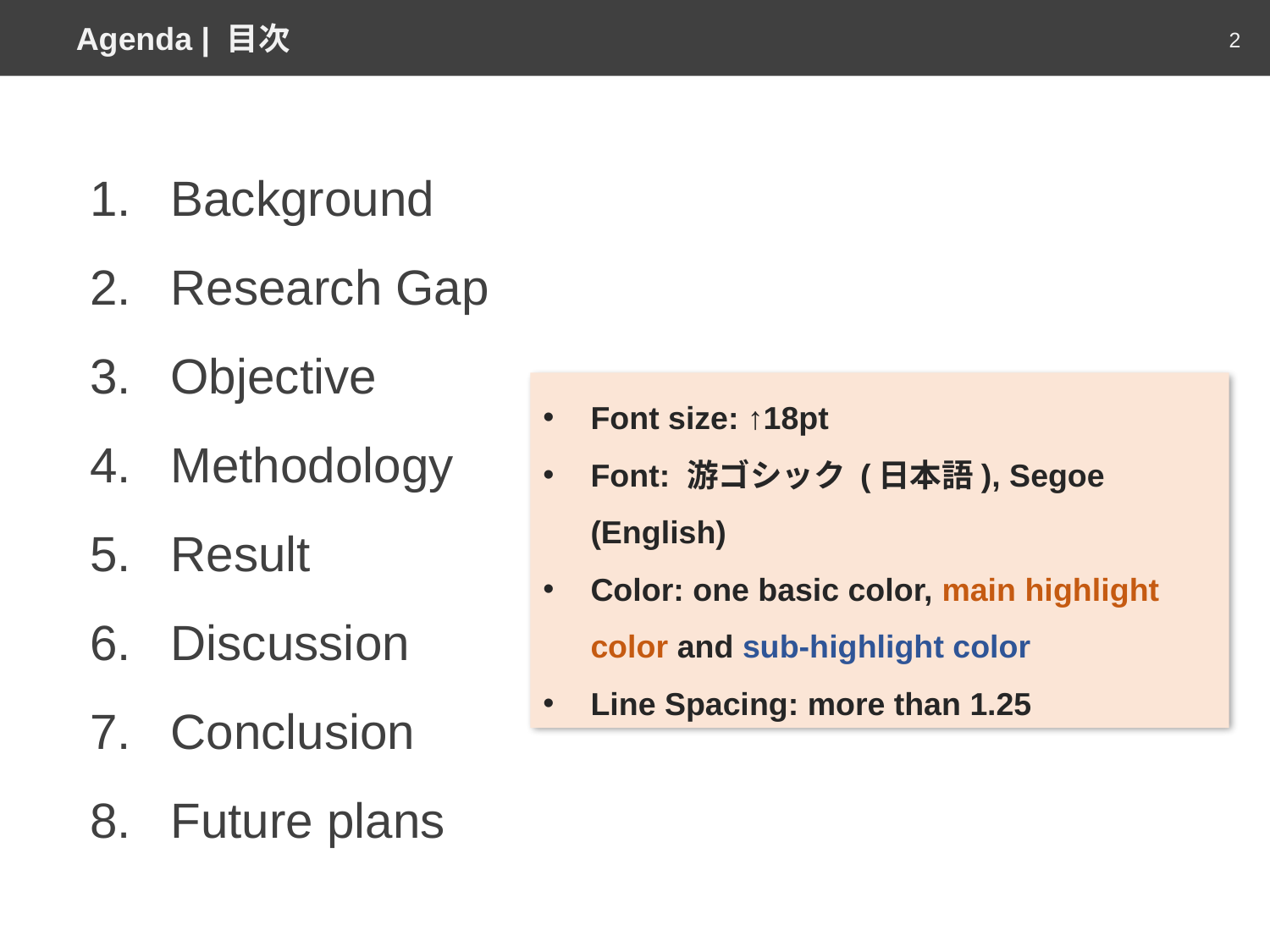

Agenda | 目次
2
Background
Research Gap
Objective
Methodology
Result
Discussion
Conclusion
Future plans
Font size: ↑18pt
Font: 游ゴシック (日本語), Segoe (English)
Color: one basic color, main highlight color and sub-highlight color
Line Spacing: more than 1.25